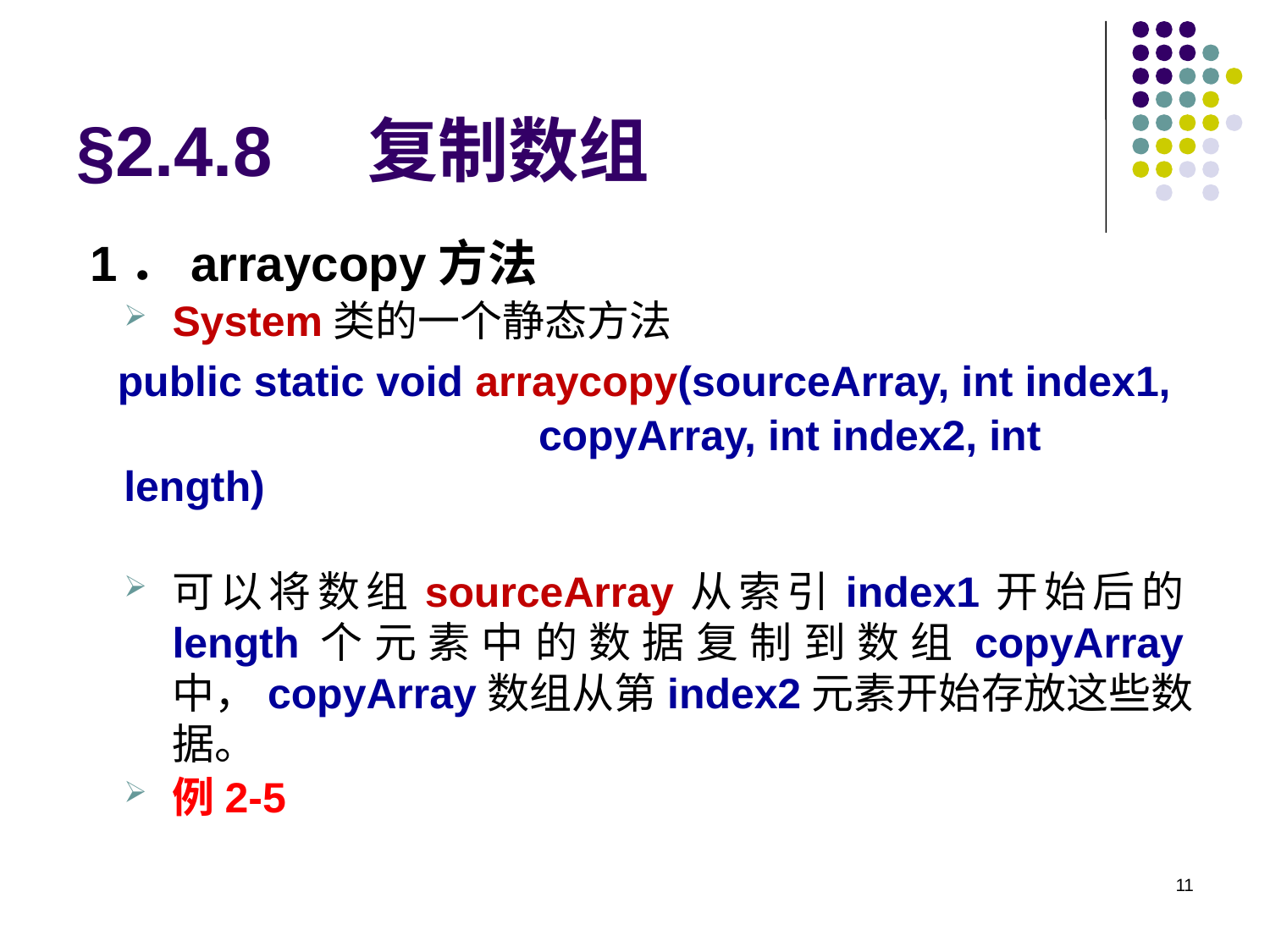

# §2.4.8    复制数组
 1．arraycopy方法
System类的一个静态方法
   public static void arraycopy(sourceArray, int index1,
                                       copyArray, int index2, int length)

可以将数组sourceArray从索引index1开始后的length个元素中的数据复制到数组copyArray中，copyArray数组从第index2元素开始存放这些数据。
例2-5

11